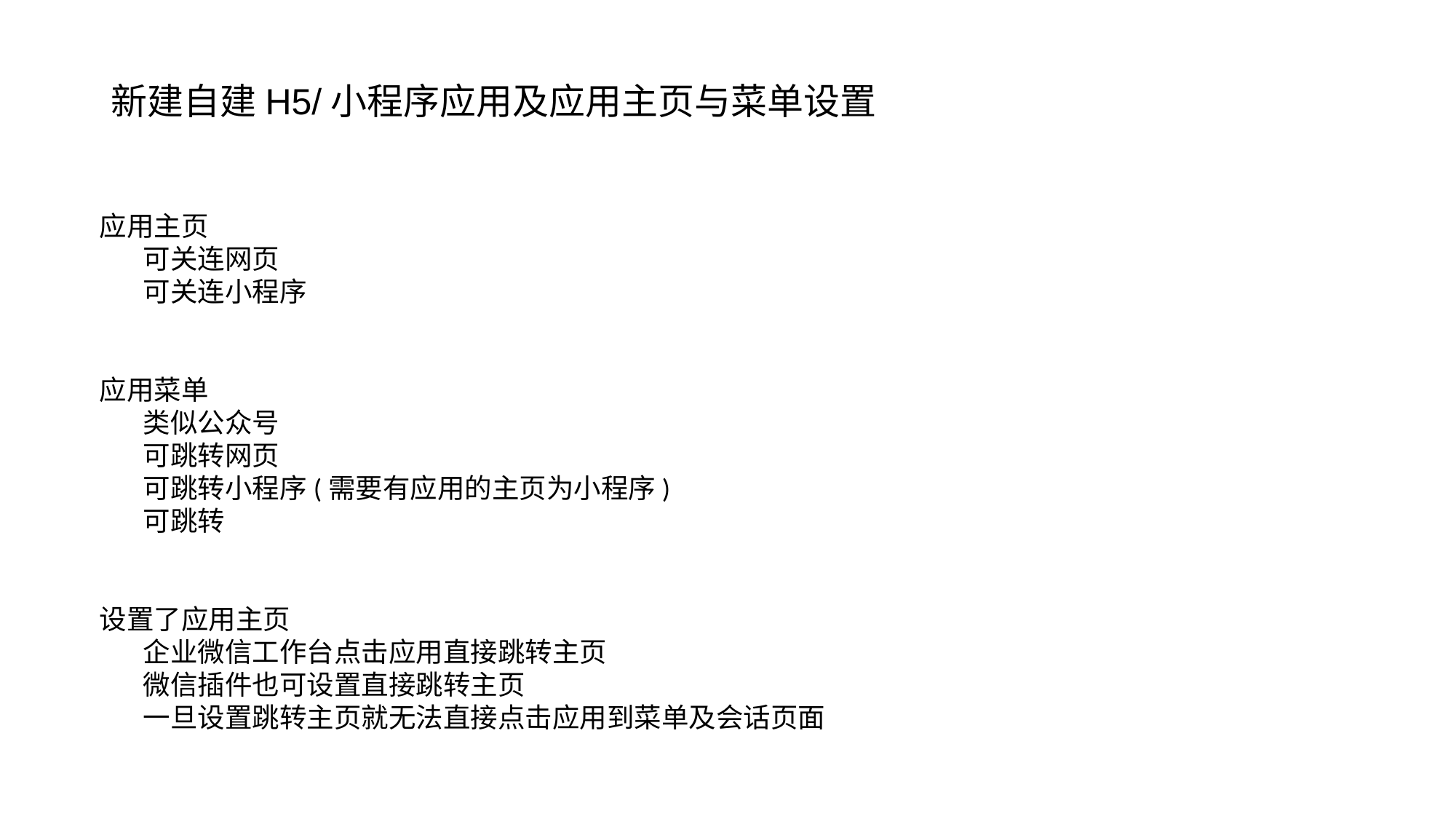

# 新建自建H5/小程序应用及应用主页与菜单设置

应用主页
      可关连网页
      可关连小程序

应用菜单
      类似公众号
      可跳转网页
      可跳转小程序(需要有应用的主页为小程序)
      可跳转

设置了应用主页
      企业微信工作台点击应用直接跳转主页
      微信插件也可设置直接跳转主页
      一旦设置跳转主页就无法直接点击应用到菜单及会话页面